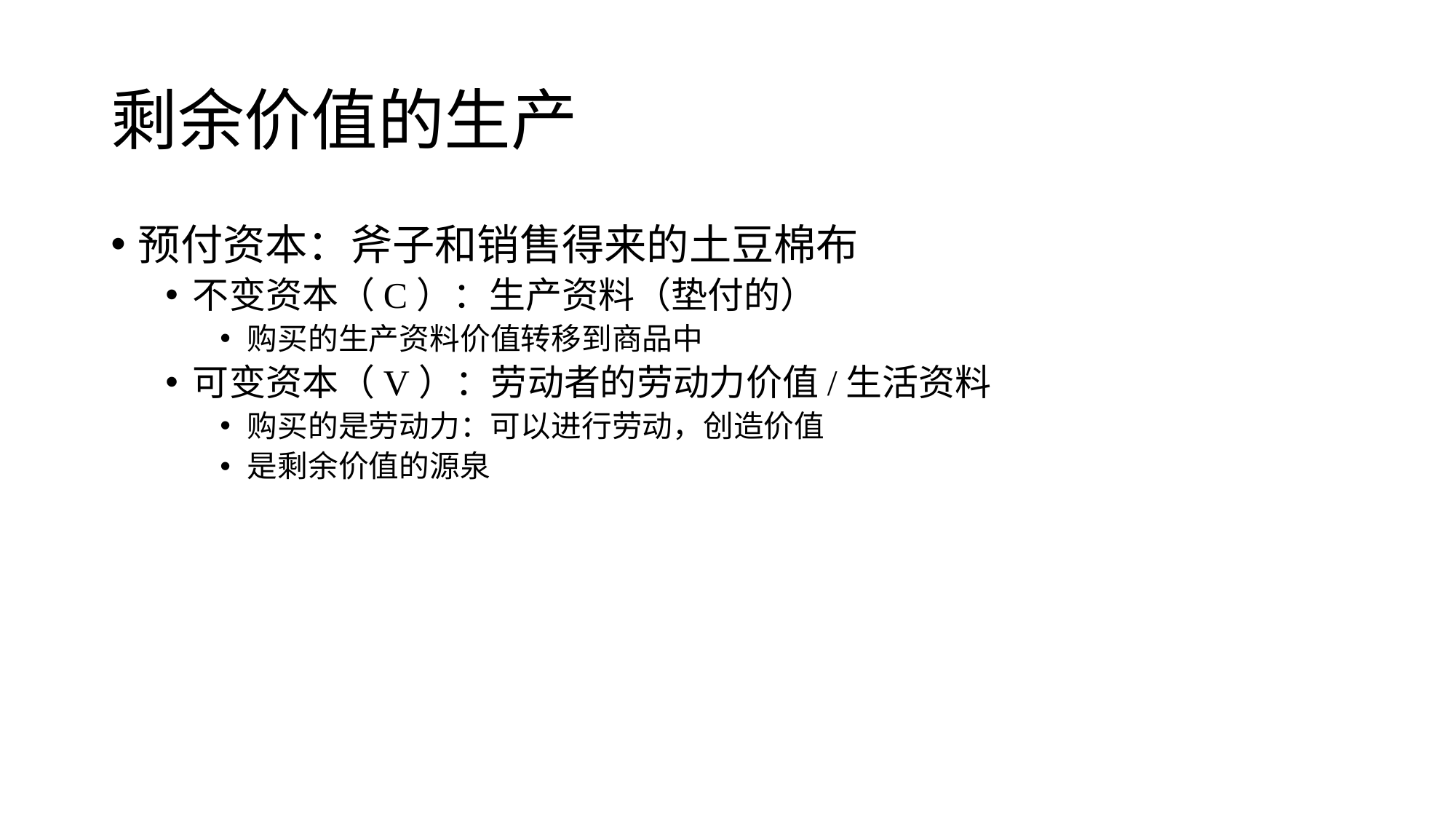

# 剩余价值的生产
预付资本：斧子和销售得来的土豆棉布
不变资本（C）：生产资料（垫付的）
购买的生产资料价值转移到商品中
可变资本（V）：劳动者的劳动力价值/生活资料
购买的是劳动力：可以进行劳动，创造价值
是剩余价值的源泉